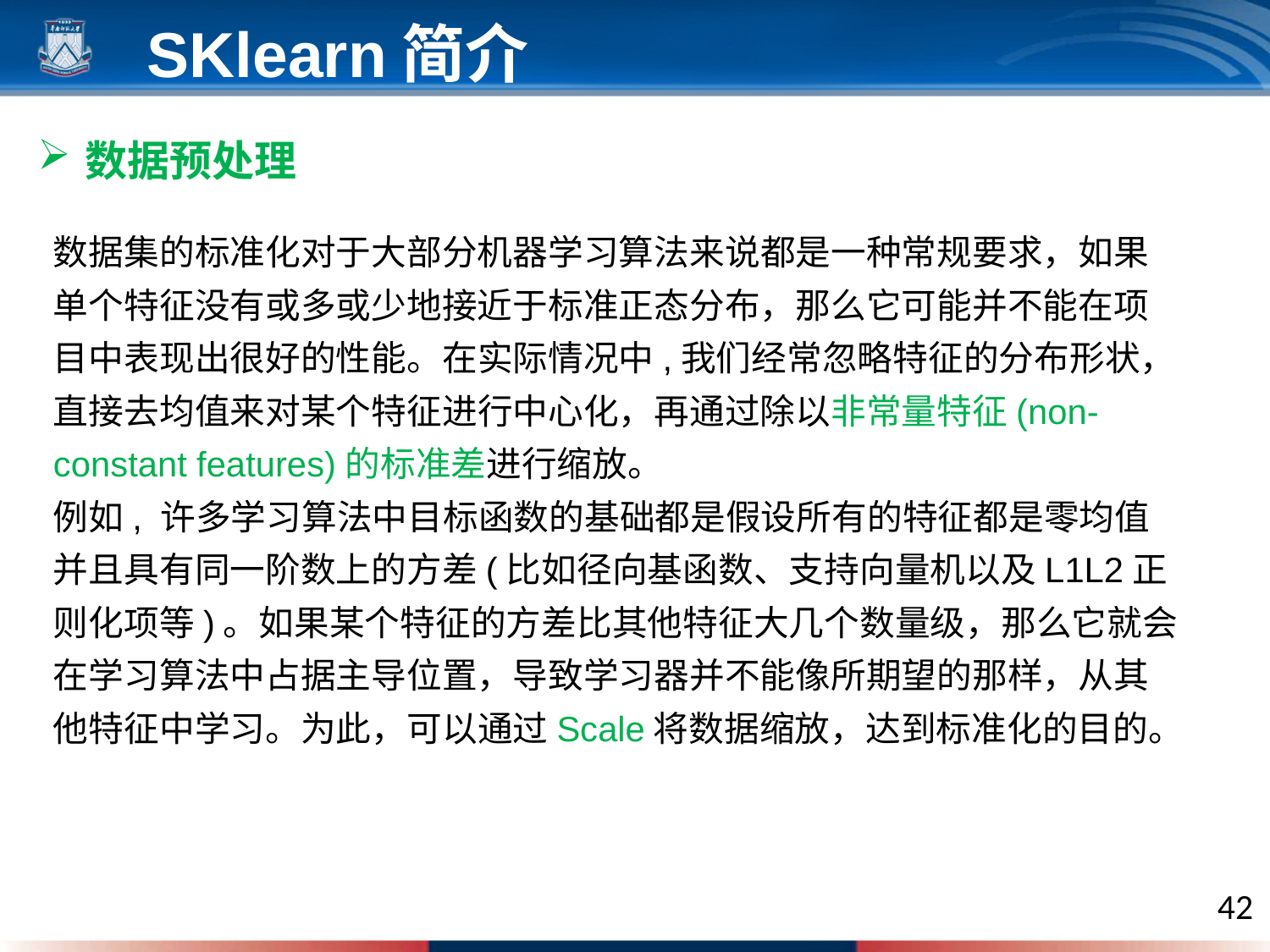

SKlearn简介
数据预处理
数据集的标准化对于大部分机器学习算法来说都是一种常规要求，如果单个特征没有或多或少地接近于标准正态分布，那么它可能并不能在项目中表现出很好的性能。在实际情况中,我们经常忽略特征的分布形状，直接去均值来对某个特征进行中心化，再通过除以非常量特征(non-constant features)的标准差进行缩放。
例如, 许多学习算法中目标函数的基础都是假设所有的特征都是零均值并且具有同一阶数上的方差(比如径向基函数、支持向量机以及L1L2正则化项等)。如果某个特征的方差比其他特征大几个数量级，那么它就会在学习算法中占据主导位置，导致学习器并不能像所期望的那样，从其他特征中学习。为此，可以通过Scale将数据缩放，达到标准化的目的。